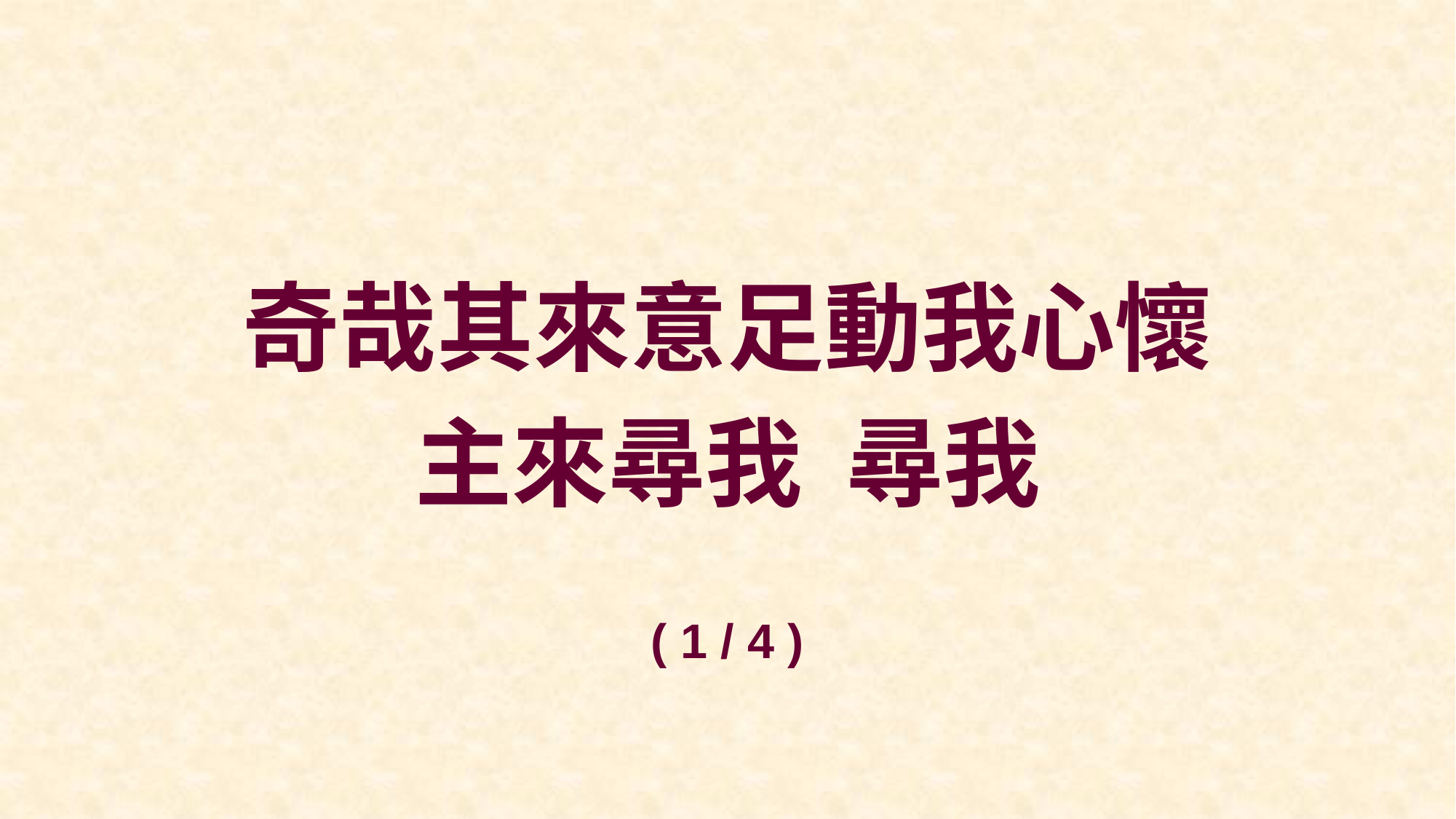

奇哉其來意足動我心懷
主來尋我  尋我
( 1 / 4 )